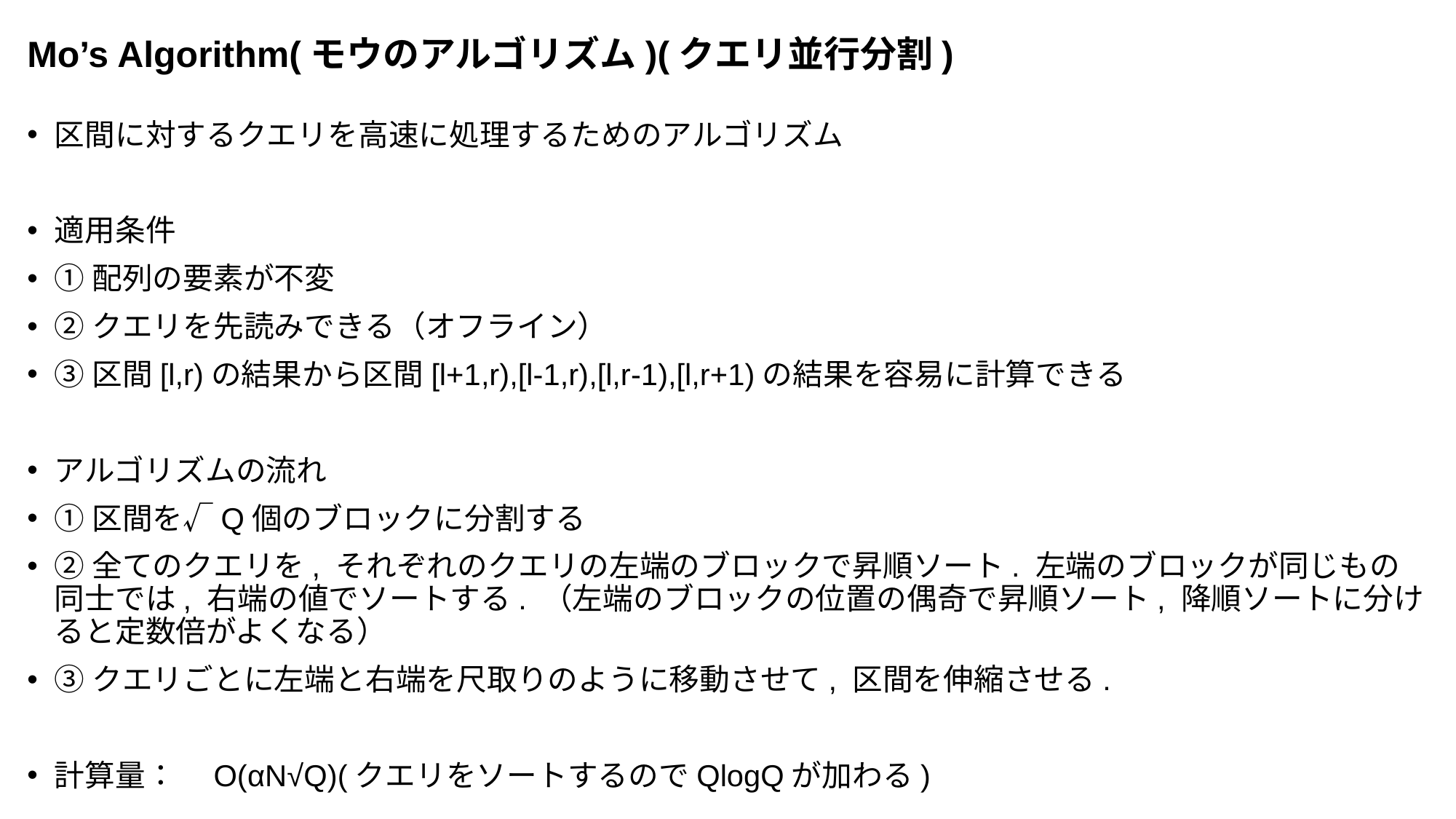

# Mo’s Algorithm(モウのアルゴリズム)(クエリ並行分割)
区間に対するクエリを高速に処理するためのアルゴリズム

適用条件
①配列の要素が不変
②クエリを先読みできる（オフライン）
③区間[l,r)の結果から区間[l+1,r),[l-1,r),[l,r-1),[l,r+1)の結果を容易に計算できる

アルゴリズムの流れ
①区間を√Q個のブロックに分割する
②全てのクエリを, それぞれのクエリの左端のブロックで昇順ソート. 左端のブロックが同じもの同士では, 右端の値でソートする. （左端のブロックの位置の偶奇で昇順ソート, 降順ソートに分けると定数倍がよくなる）
③クエリごとに左端と右端を尺取りのように移動させて, 区間を伸縮させる.

計算量：　O(αN√Q)(クエリをソートするのでQlogQが加わる)